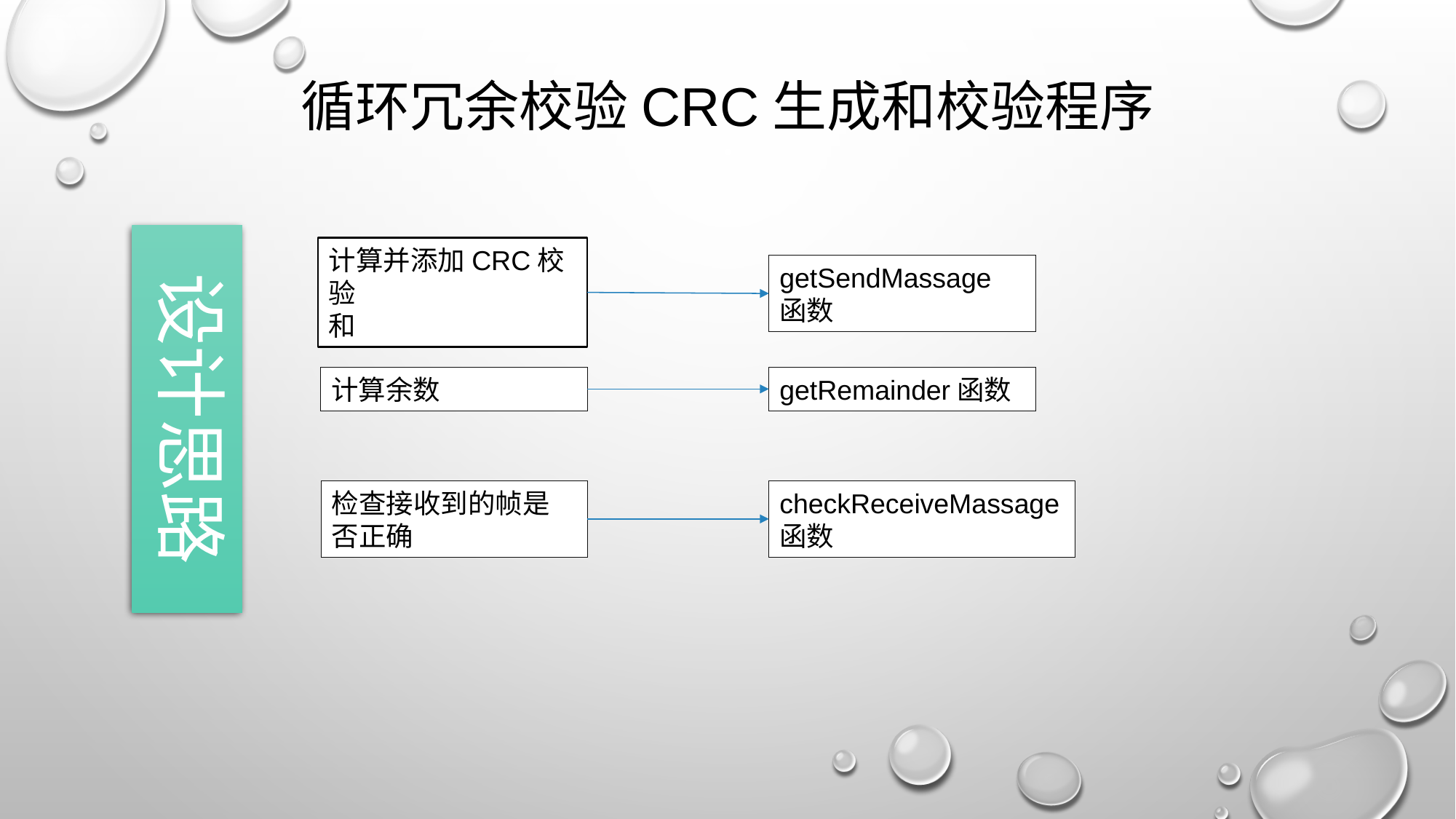

循环冗余校验CRC生成和校验程序
设计思路
计算并添加CRC校验
和
getSendMassage函数
计算余数
getRemainder函数
检查接收到的帧是否正确
checkReceiveMassage函数